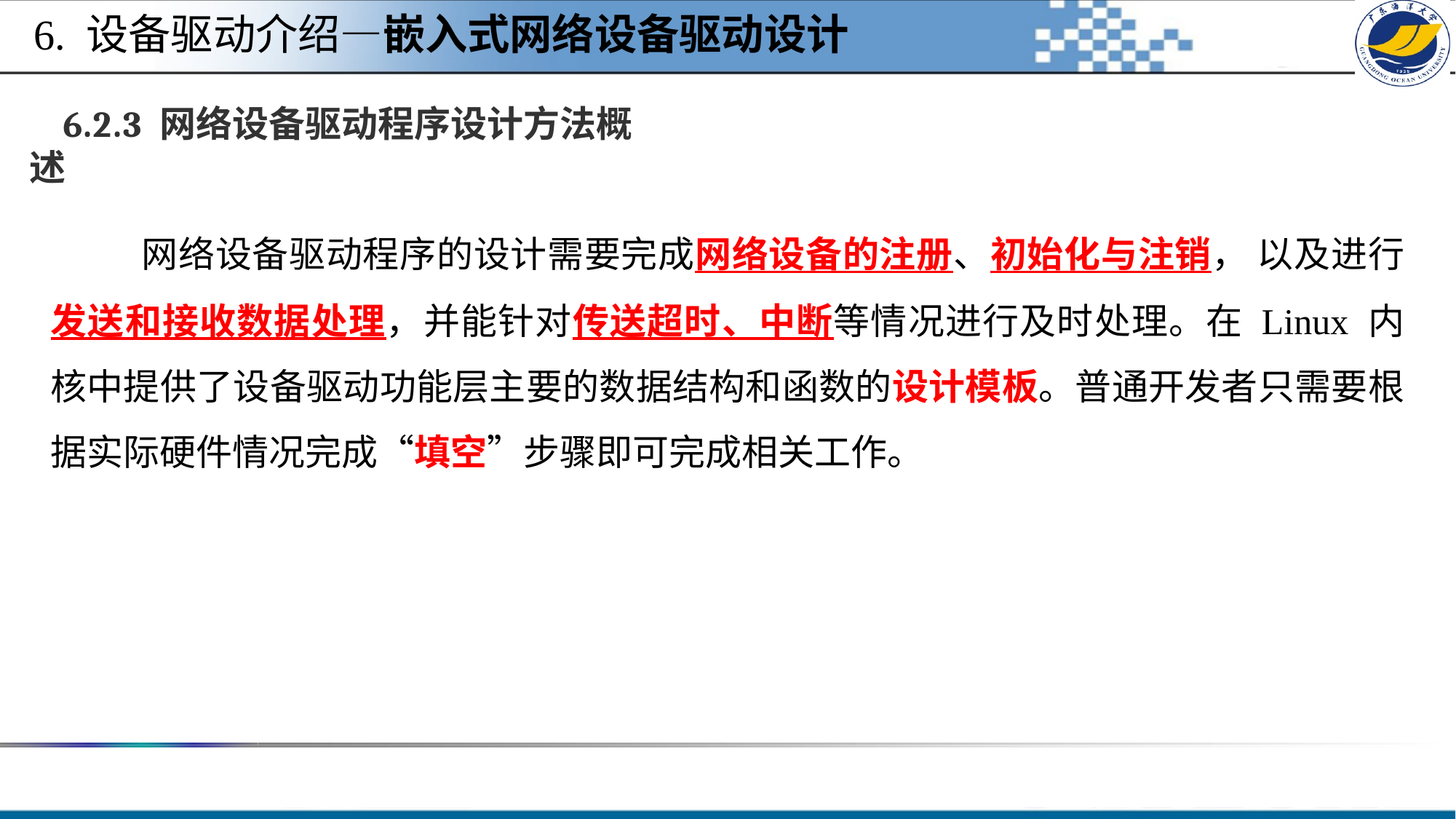

6. 设备驱动介绍—嵌入式网络设备驱动设计
6.2.3 网络设备驱动程序设计方法概述
        网络设备驱动程序的设计需要完成网络设备的注册、初始化与注销， 以及进行发送和接收数据处理，并能针对传送超时、中断等情况进行及时处理。在 Linux 内核中提供了设备驱动功能层主要的数据结构和函数的设计模板。普通开发者只需要根据实际硬件情况完成“填空”步骤即可完成相关工作。